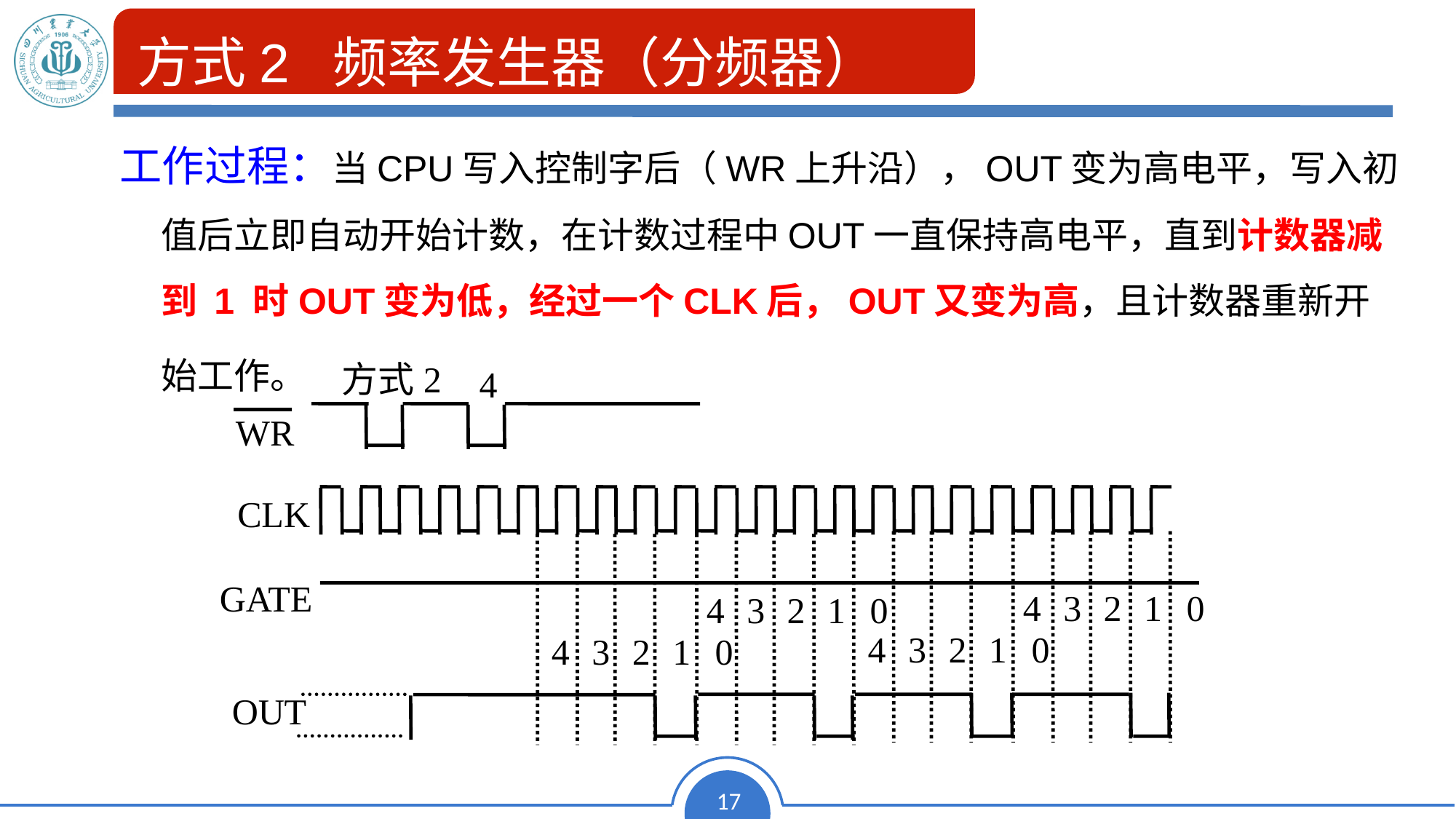

# 方式2  频率发生器（分频器）
工作过程：当CPU写入控制字后（WR上升沿），OUT变为高电平，写入初值后立即自动开始计数，在计数过程中OUT一直保持高电平，直到计数器减到 1 时OUT变为低，经过一个CLK后，OUT又变为高，且计数器重新开始工作。

方式2
4

WR

CLK

GATE

4
3
2
1
0
4
3
2
1
0
4
3
2
1
0
4
3
2
1
0
OUT